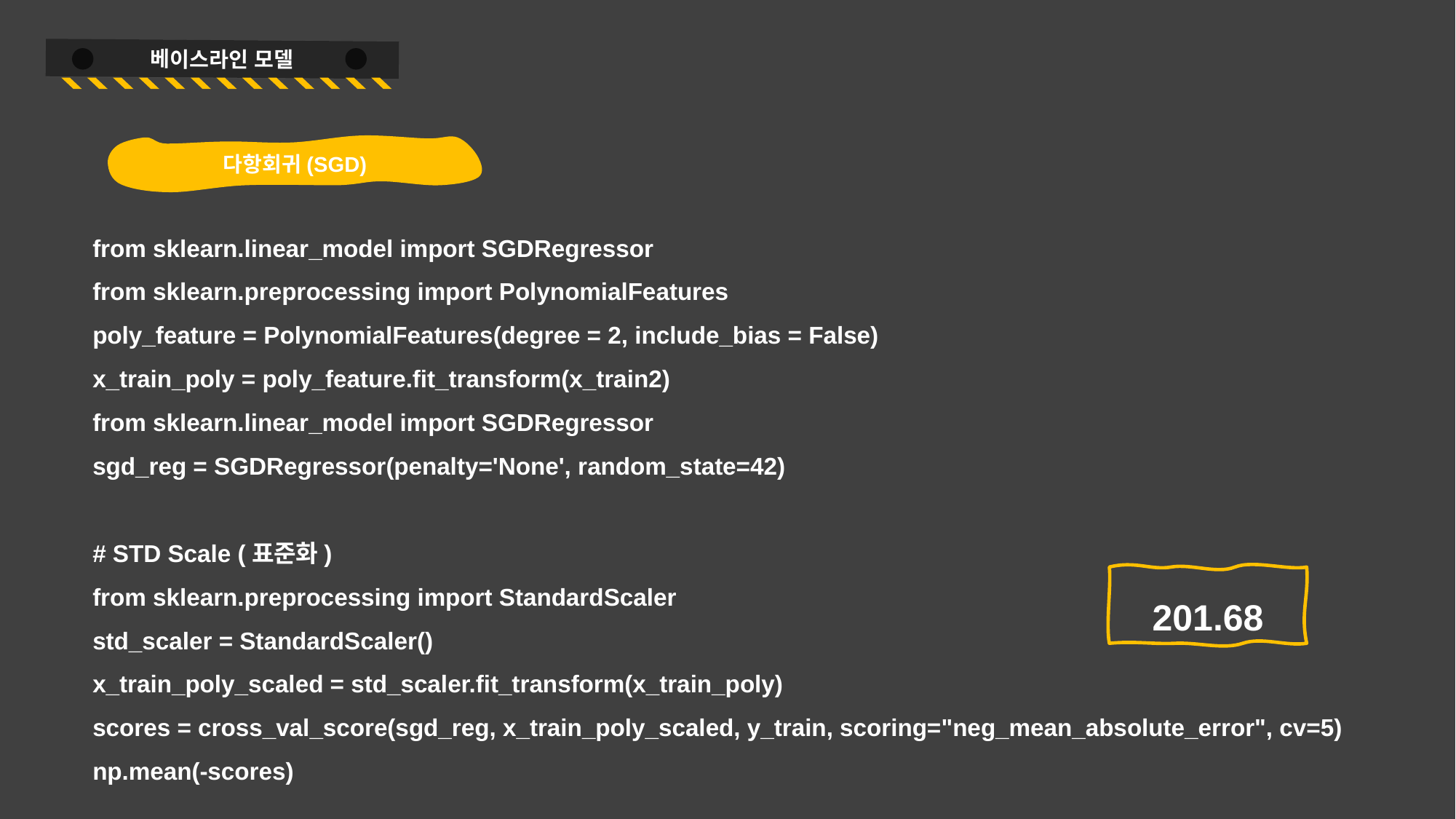

베이스라인 모델

다항회귀(SGD)
from sklearn.linear_model import SGDRegressor
from sklearn.preprocessing import PolynomialFeatures
poly_feature = PolynomialFeatures(degree = 2, include_bias = False)
x_train_poly = poly_feature.fit_transform(x_train2)
from sklearn.linear_model import SGDRegressor
sgd_reg = SGDRegressor(penalty='None', random_state=42)

# STD Scale (표준화)
from sklearn.preprocessing import StandardScaler
std_scaler = StandardScaler()
x_train_poly_scaled = std_scaler.fit_transform(x_train_poly)
scores = cross_val_score(sgd_reg, x_train_poly_scaled, y_train, scoring="neg_mean_absolute_error", cv=5)
np.mean(-scores)
201.68